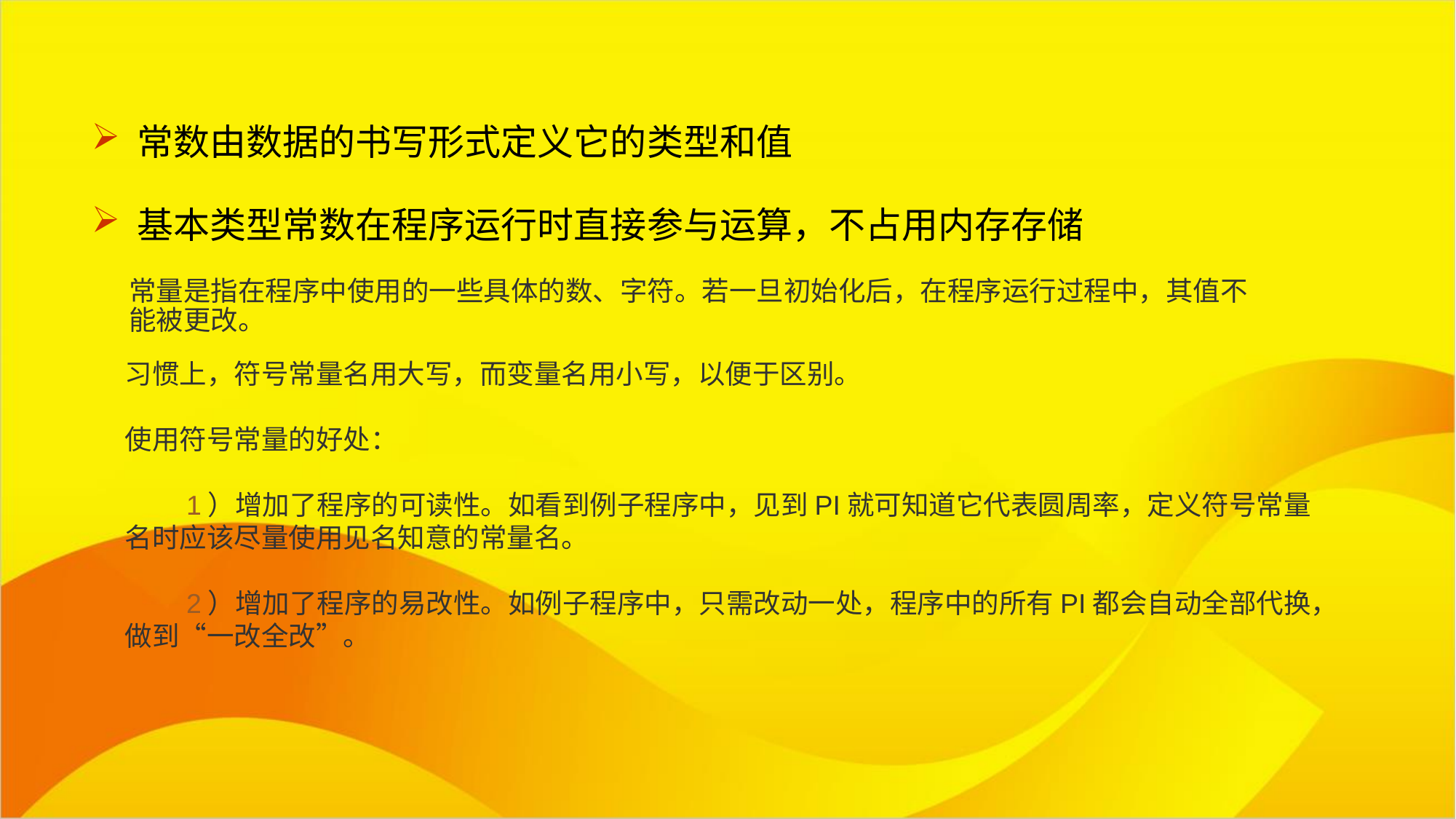

常数由数据的书写形式定义它的类型和值
 基本类型常数在程序运行时直接参与运算，不占用内存存储
常量是指在程序中使用的一些具体的数、字符。若一旦初始化后，在程序运行过程中，其值不能被更改。
习惯上，符号常量名用大写，而变量名用小写，以便于区别。

使用符号常量的好处：

　　1）增加了程序的可读性。如看到例子程序中，见到PI就可知道它代表圆周率，定义符号常量名时应该尽量使用见名知意的常量名。

　　2）增加了程序的易改性。如例子程序中，只需改动一处，程序中的所有PI都会自动全部代换，做到“一改全改”。